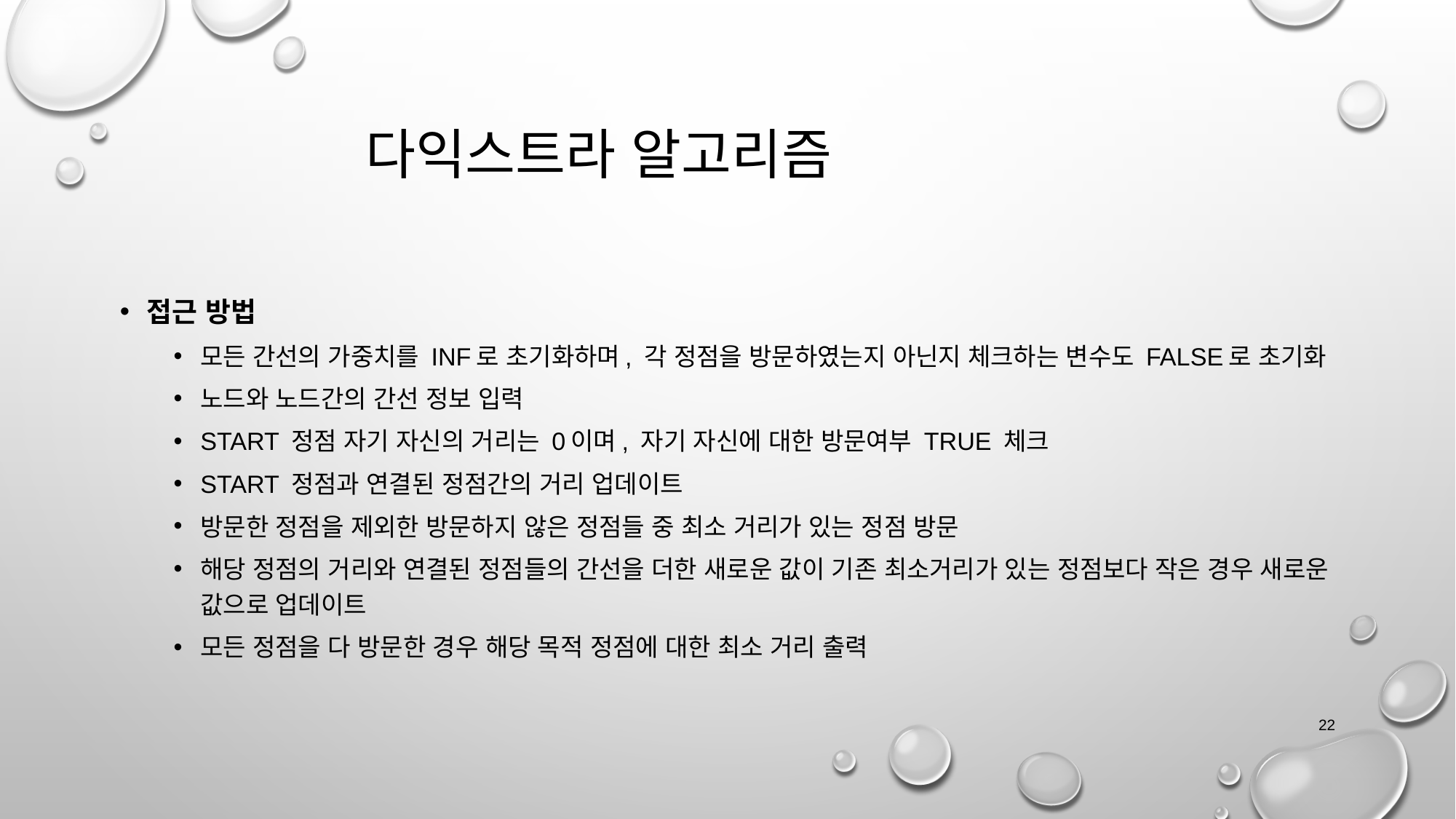

# 다익스트라 알고리즘
접근 방법
모든 간선의 가중치를 INF로 초기화하며, 각 정점을 방문하였는지 아닌지 체크하는 변수도 false로 초기화
노드와 노드간의 간선 정보 입력
start 정점 자기 자신의 거리는 0이며, 자기 자신에 대한 방문여부 true 체크
start 정점과 연결된 정점간의 거리 업데이트
방문한 정점을 제외한 방문하지 않은 정점들 중 최소 거리가 있는 정점 방문
해당 정점의 거리와 연결된 정점들의 간선을 더한 새로운 값이 기존 최소거리가 있는 정점보다 작은 경우 새로운 값으로 업데이트
모든 정점을 다 방문한 경우 해당 목적 정점에 대한 최소 거리 출력
22